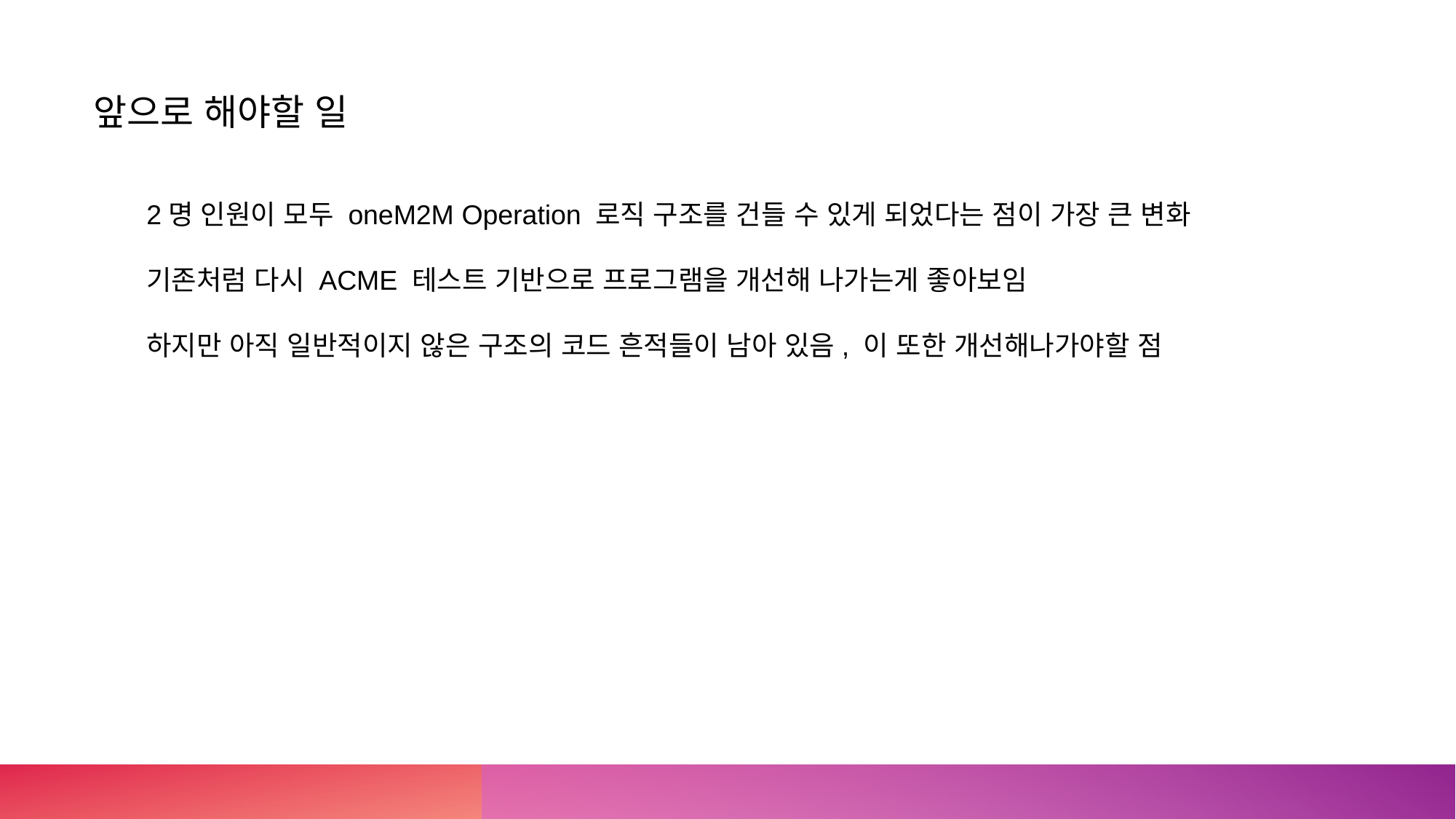

앞으로 해야할 일
2명 인원이 모두 oneM2M Operation 로직 구조를 건들 수 있게 되었다는 점이 가장 큰 변화

기존처럼 다시 ACME 테스트 기반으로 프로그램을 개선해 나가는게 좋아보임

하지만 아직 일반적이지 않은 구조의 코드 흔적들이 남아 있음, 이 또한 개선해나가야할 점